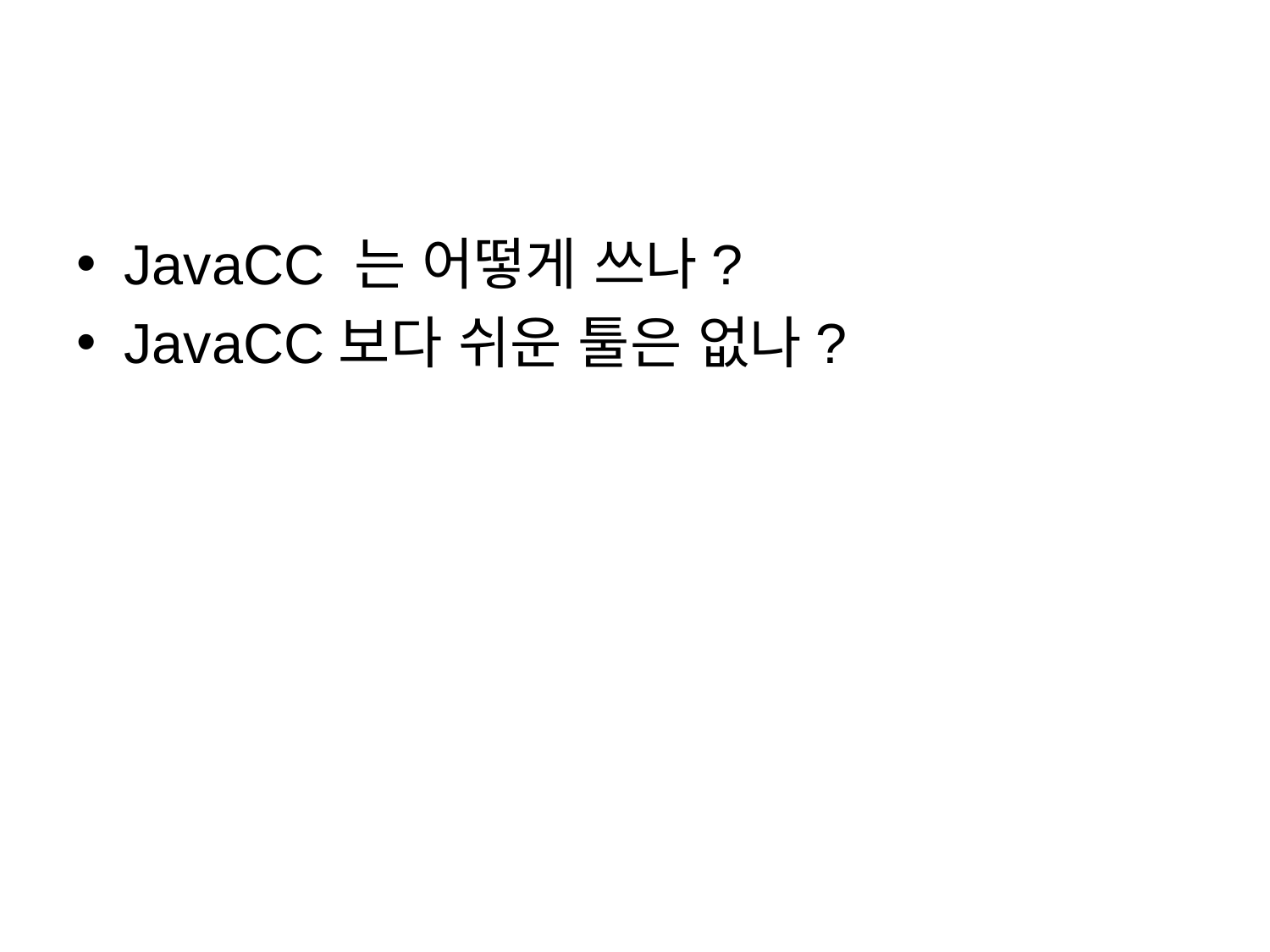

#
JavaCC 는 어떻게 쓰나?
JavaCC보다 쉬운 툴은 없나?